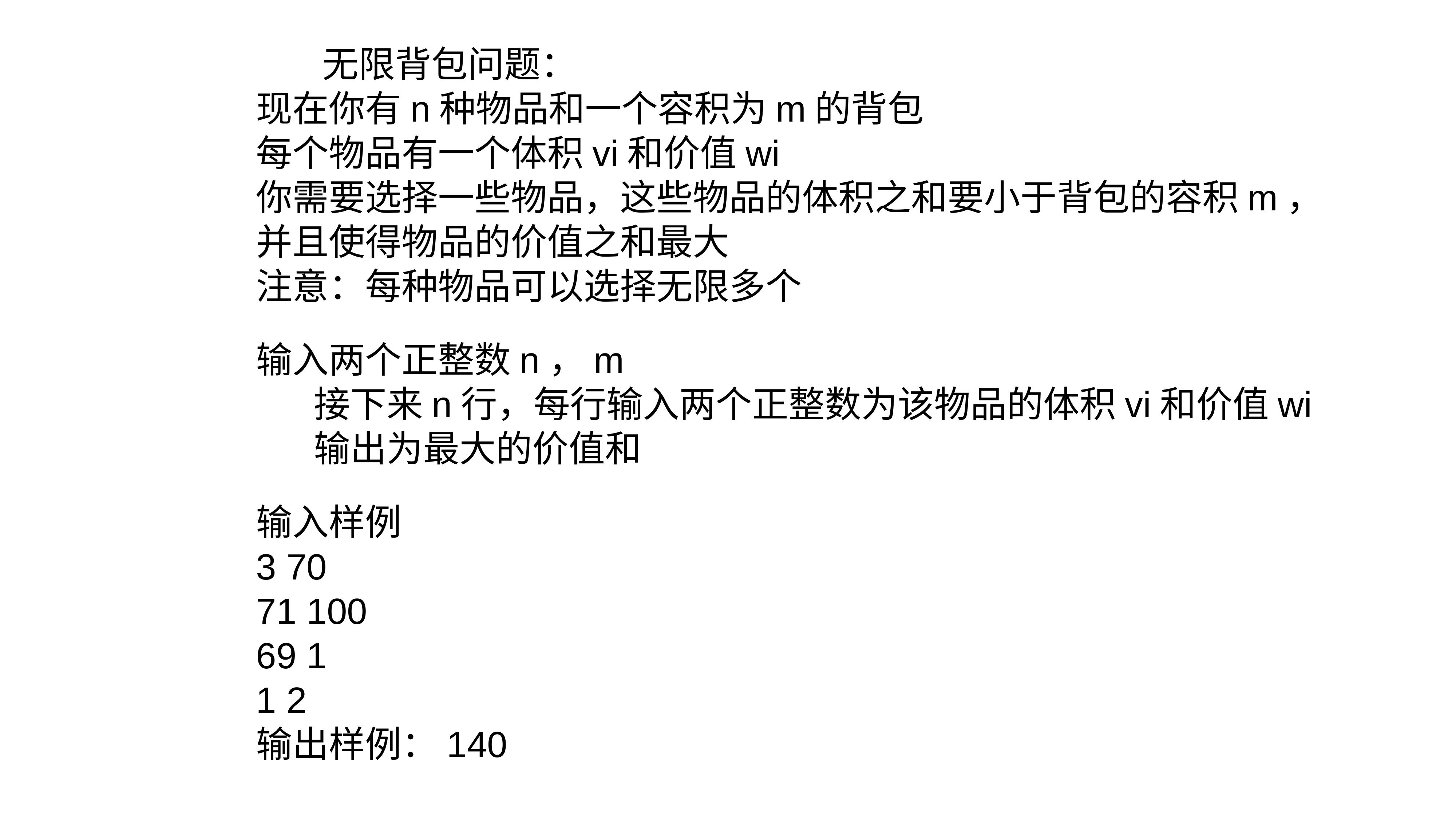

无限背包问题：
现在你有n种物品和一个容积为m的背包
每个物品有一个体积vi和价值wi
你需要选择一些物品，这些物品的体积之和要小于背包的容积m，
并且使得物品的价值之和最大
注意：每种物品可以选择无限多个

输入两个正整数n，m
      接下来n行，每行输入两个正整数为该物品的体积vi和价值wi
      输出为最大的价值和

输入样例
3 70
71 100
69 1
1 2
输出样例：140